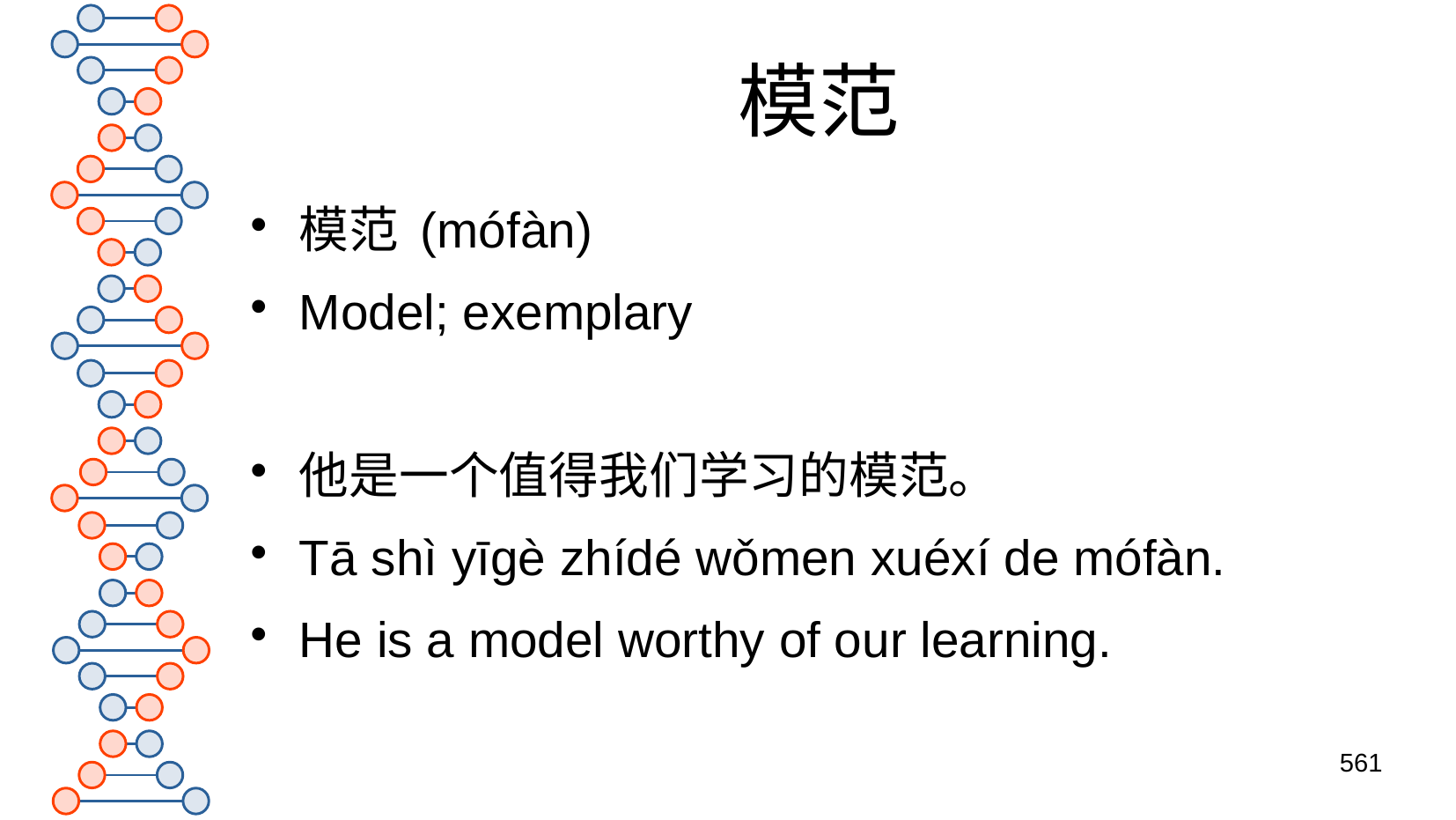

# 模范
模范 (mófàn)
Model; exemplary

他是一个值得我们学习的模范。
Tā shì yīgè zhídé wǒmen xuéxí de mófàn.
He is a model worthy of our learning.
561